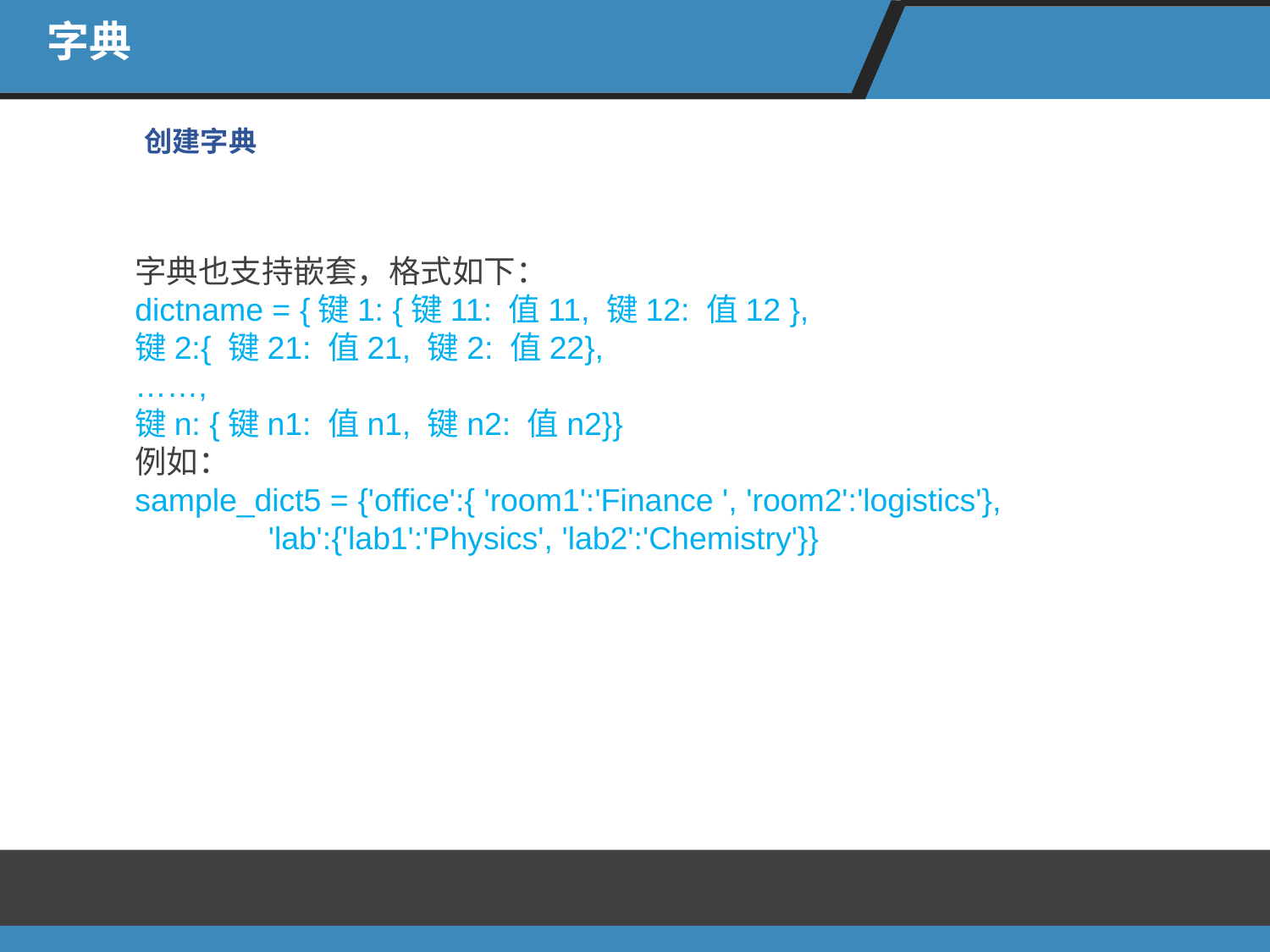

字典
创建字典
字典也支持嵌套，格式如下：
dictname = {键1: {键11: 值11, 键12: 值12 },
键2:{ 键21: 值21, 键2: 值22},
……,
键n: {键n1: 值n1, 键n2: 值n2}}
例如：
sample_dict5 = {'office':{ 'room1':'Finance ', 'room2':'logistics'},
               'lab':{'lab1':'Physics', 'lab2':'Chemistry'}}